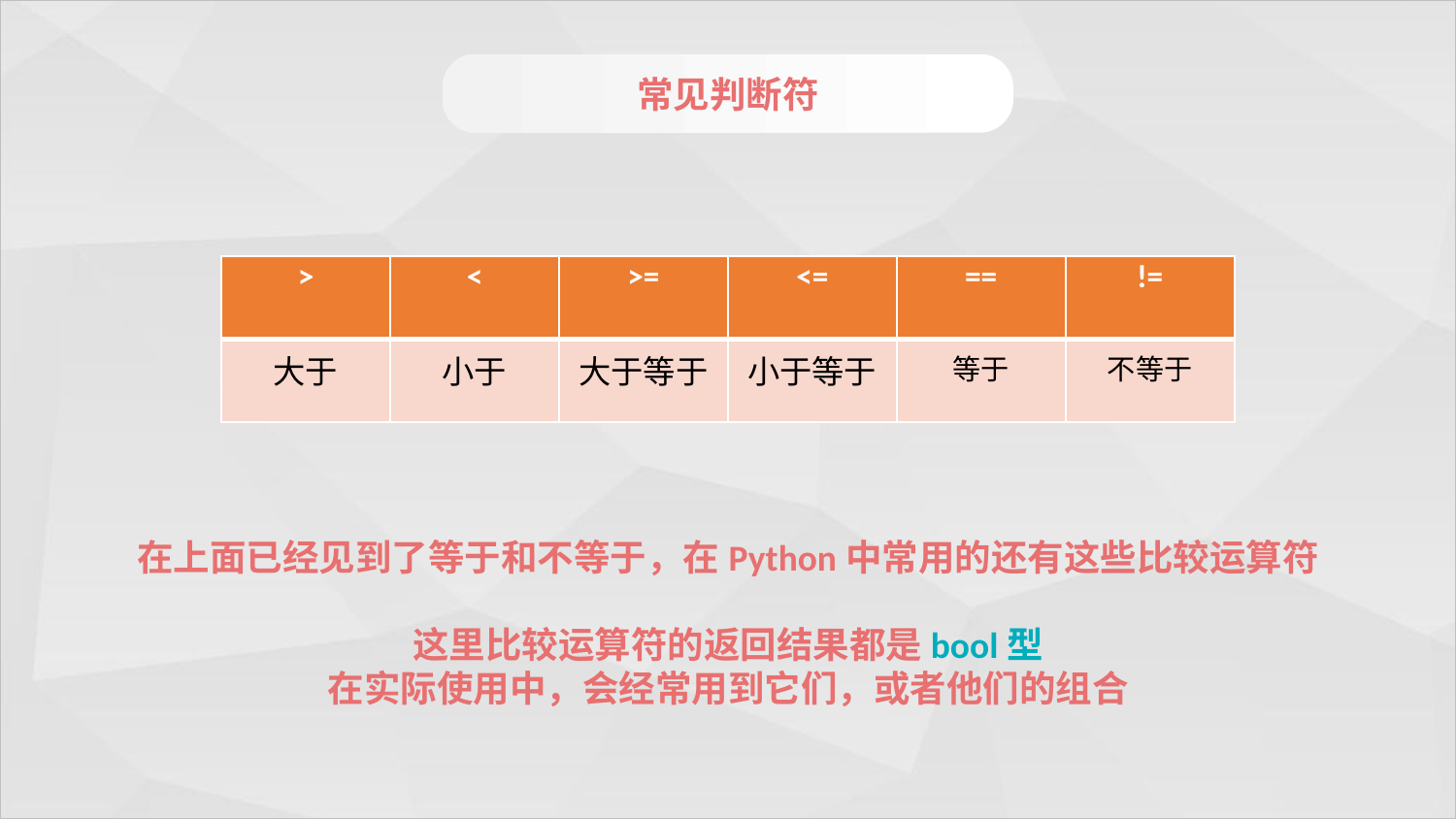

常见判断符
| > | < | >= | <= | == | != |
| --- | --- | --- | --- | --- | --- |
| 大于 | 小于 | 大于等于 | 小于等于 | 等于 | 不等于 |
在上面已经见到了等于和不等于，在Python中常用的还有这些比较运算符

这里比较运算符的返回结果都是bool型
在实际使用中，会经常用到它们，或者他们的组合